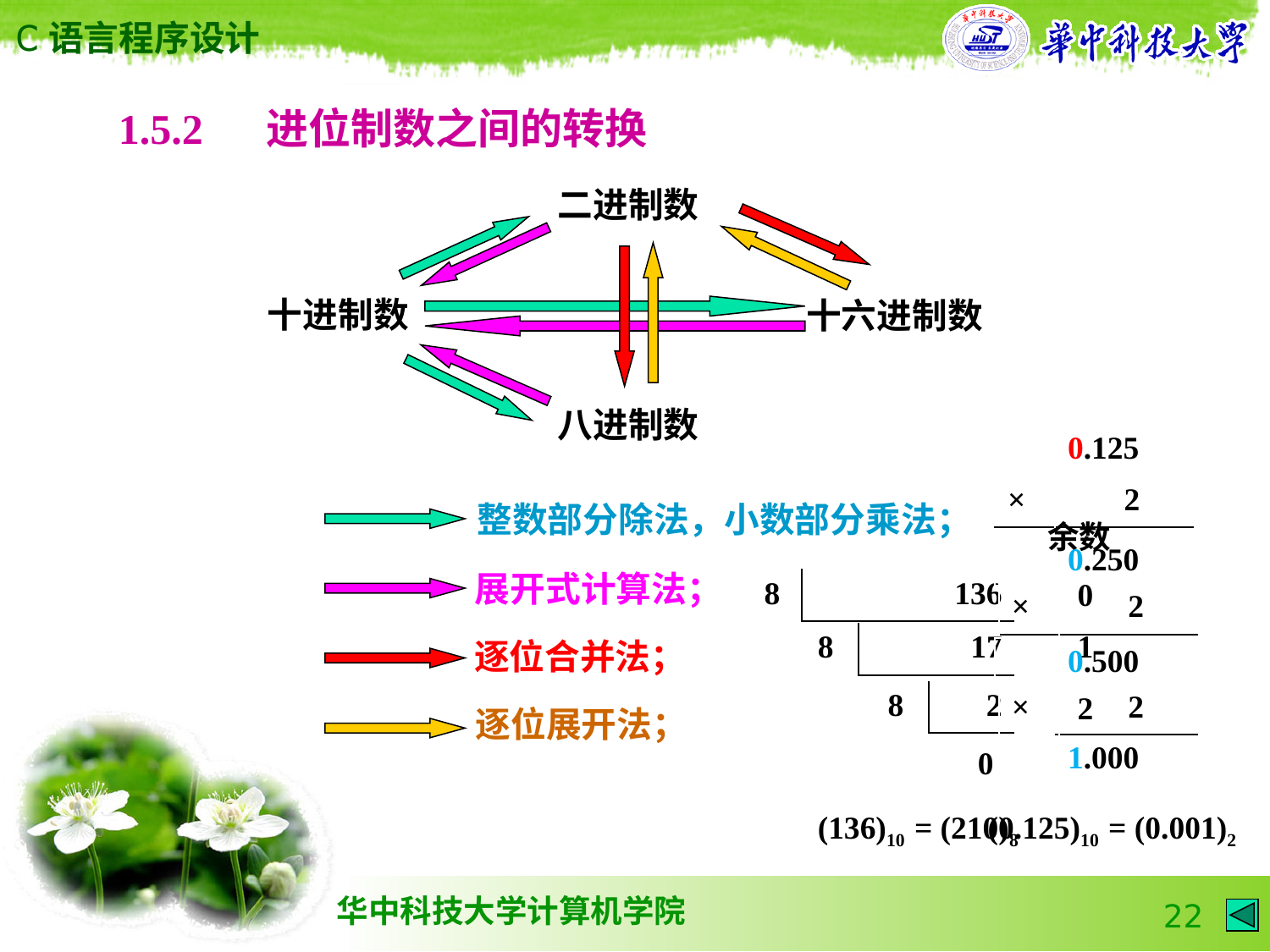

1.5.2 　进位制数之间的转换
二进制数

十进制数
十六进制数

八进制数
|  | 0.125 |
| --- | --- |
| × | 2 |
整数部分除法，小数部分乘法；

| 余数 |
| --- |
|  | 0.250 |
| --- | --- |
展开式计算法；

| 8 | MYDLG136 |
| --- | --- |
| 0 |
| --- |
| × | 2 |
| --- | --- |
| 1 |
| --- |
| 8 |
| --- |
| 17 |
| --- |
逐位合并法；

|  | 0.500 |
| --- | --- |
| 8 |
| --- |
| 2 |
| --- |
| × | 2 |
| --- | --- |
| 2 |
| --- |
逐位展开法；

|  | 1.000 |
| --- | --- |
| 0 |
| --- |
| (136)10 = (210)8 |
| --- |
| (0.125)10 = (0.001)2 |
| --- |
22